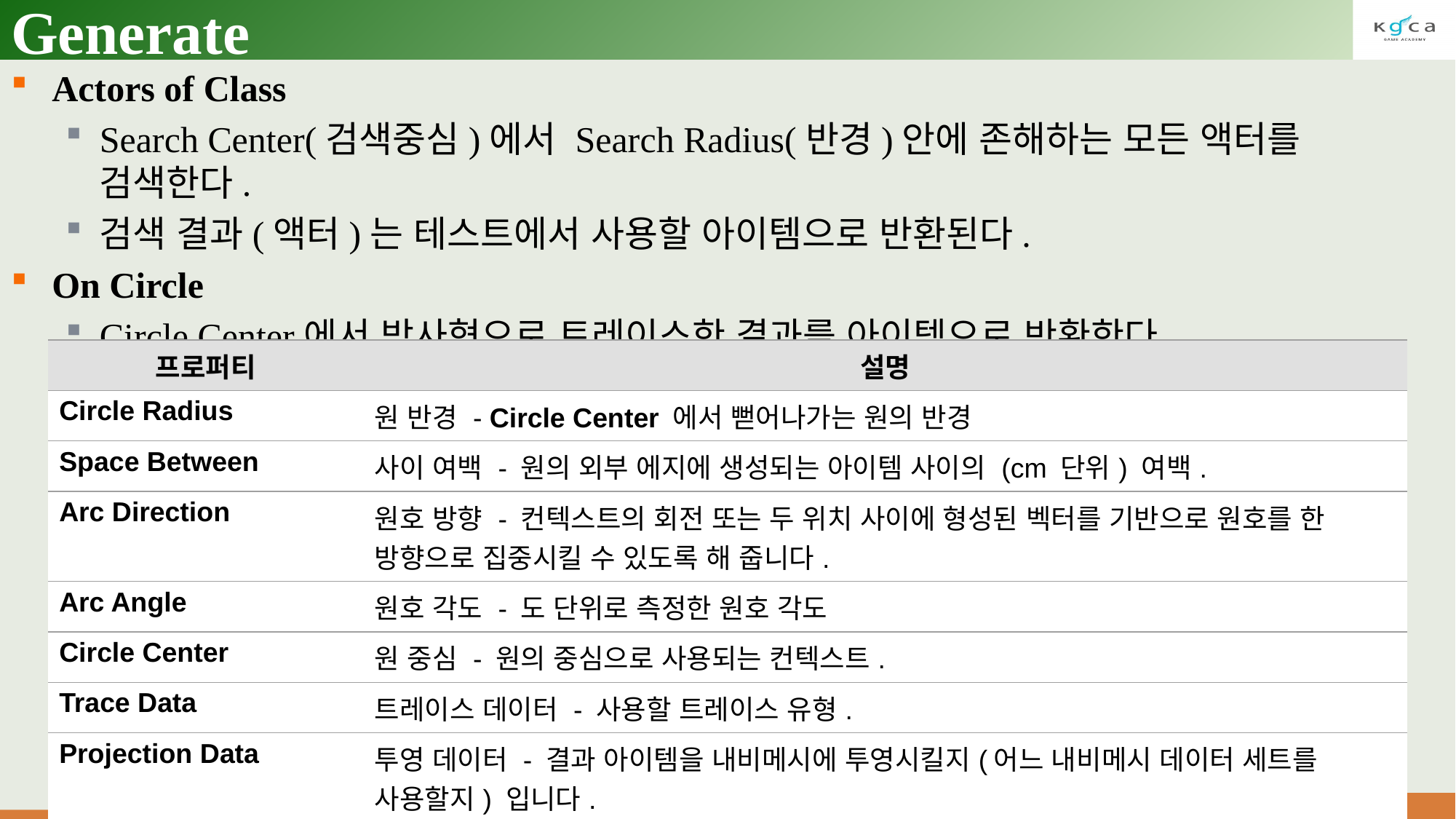

# Generate
Actors of Class
Search Center(검색중심)에서 Search Radius(반경)안에 존해하는 모든 액터를 검색한다.
검색 결과(액터)는 테스트에서 사용할 아이템으로 반환된다.
On Circle
Circle Center에서 방사형으로 트레이스한 결과를 아이템으로 반환한다.

| 프로퍼티 | 설명 |
| --- | --- |
| Circle Radius | 원 반경 - Circle Center 에서 뻗어나가는 원의 반경 |
| Space Between | 사이 여백 - 원의 외부 에지에 생성되는 아이템 사이의 (cm 단위) 여백. |
| Arc Direction | 원호 방향 - 컨텍스트의 회전 또는 두 위치 사이에 형성된 벡터를 기반으로 원호를 한 방향으로 집중시킬 수 있도록 해 줍니다. |
| Arc Angle | 원호 각도 - 도 단위로 측정한 원호 각도 |
| Circle Center | 원 중심 - 원의 중심으로 사용되는 컨텍스트. |
| Trace Data | 트레이스 데이터 - 사용할 트레이스 유형. |
| Projection Data | 투영 데이터 - 결과 아이템을 내비메시에 투영시킬지(어느 내비메시 데이터 세트를 사용할지) 입니다. |